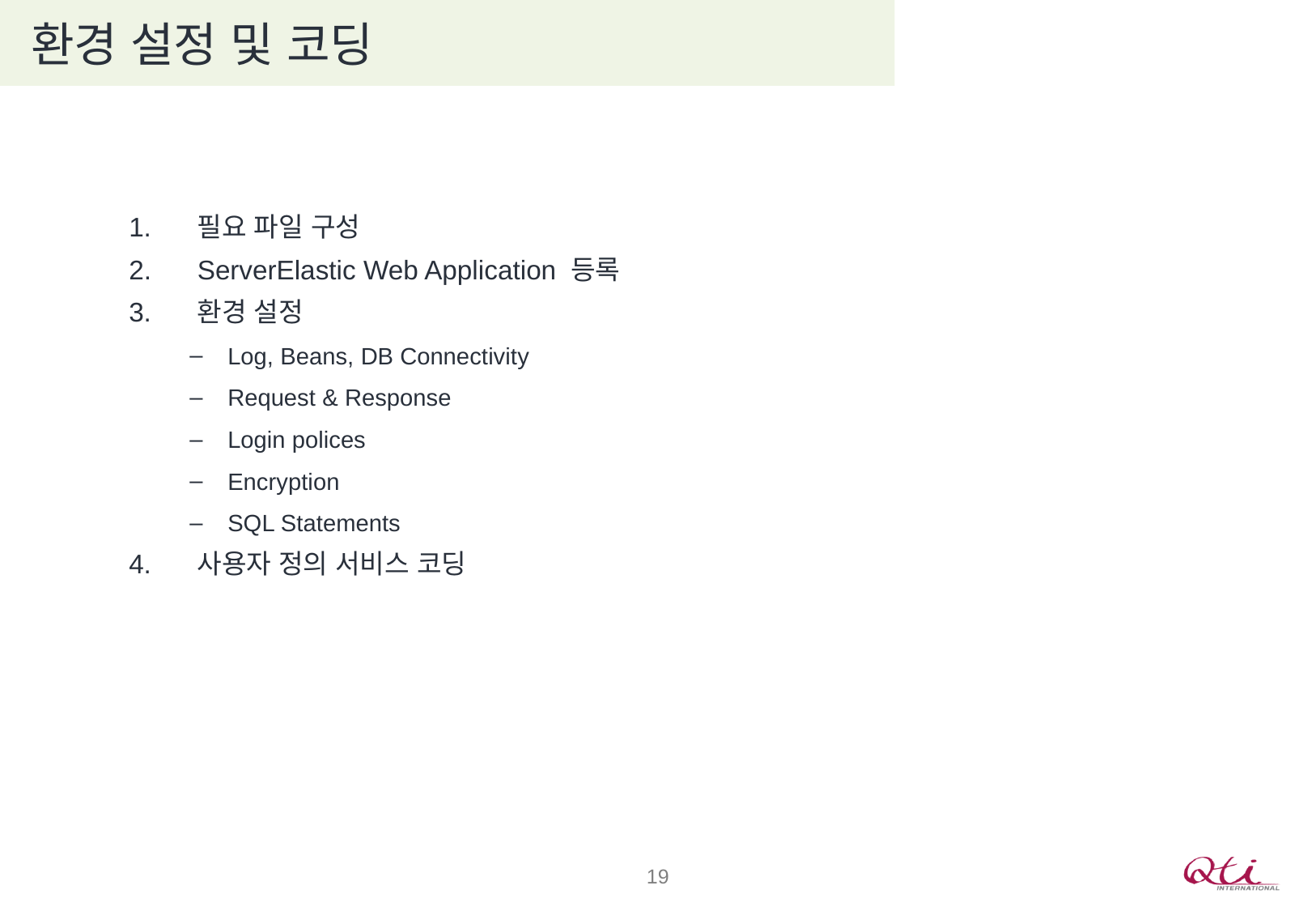

# 환경 설정 및 코딩
필요 파일 구성
ServerElastic Web Application 등록
환경 설정
Log, Beans, DB Connectivity
Request & Response
Login polices
Encryption
SQL Statements
사용자 정의 서비스 코딩

19